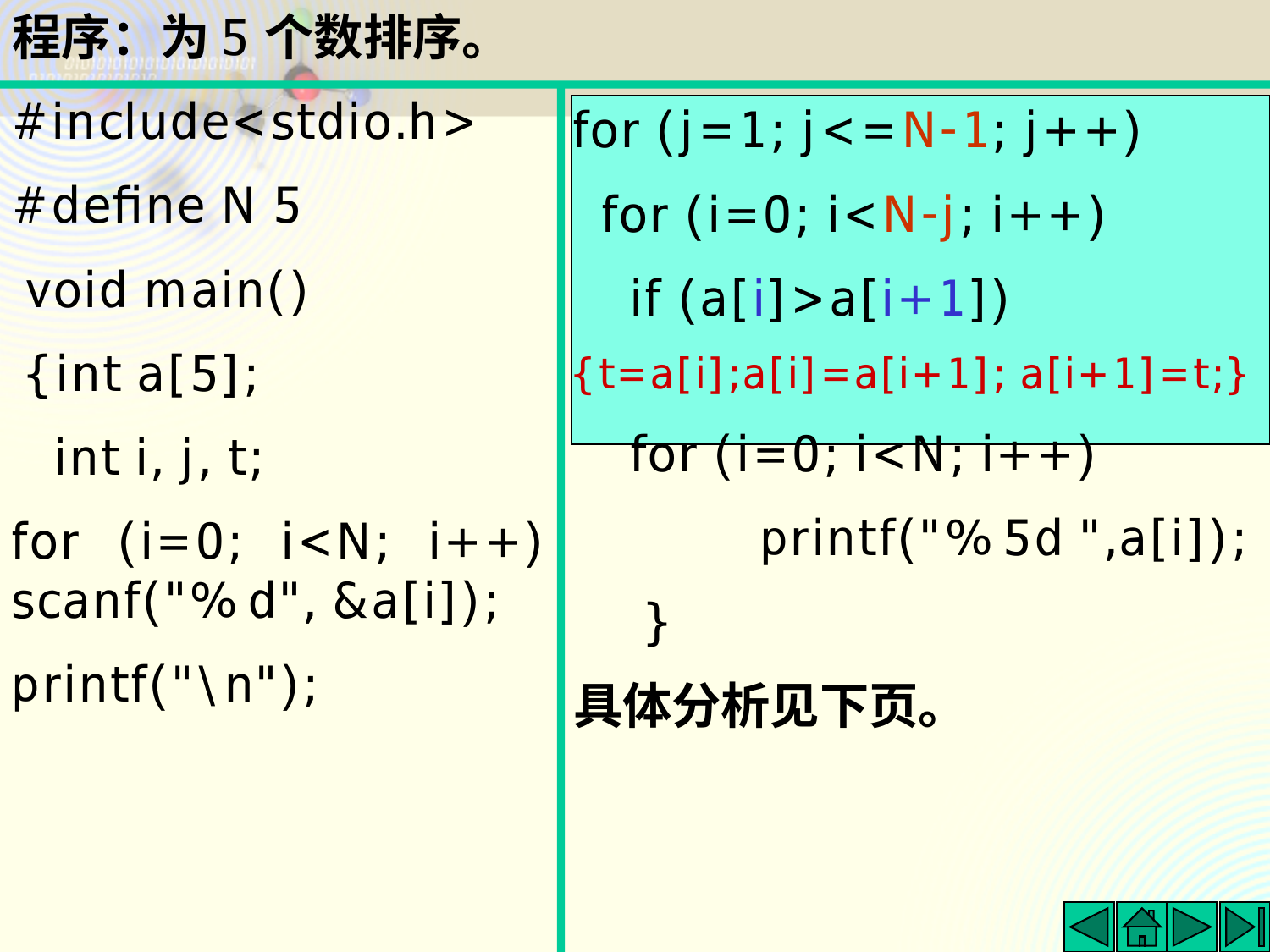

程序：为5个数排序。
#include<stdio.h>
#define N 5
 void main()
 {int a[5];
   int i, j, t;
for (i=0; i<N; i++) scanf("%d", &a[i]);
printf("\n");

for (j=1; j<=N-1; j++)
  for (i=0; i<N-j; i++)
    if (a[i]>a[i+1])
{t=a[i];a[i]=a[i+1]; a[i+1]=t;}
    for (i=0; i<N; i++)
             printf("%5d ",a[i]);
     }
具体分析见下页。